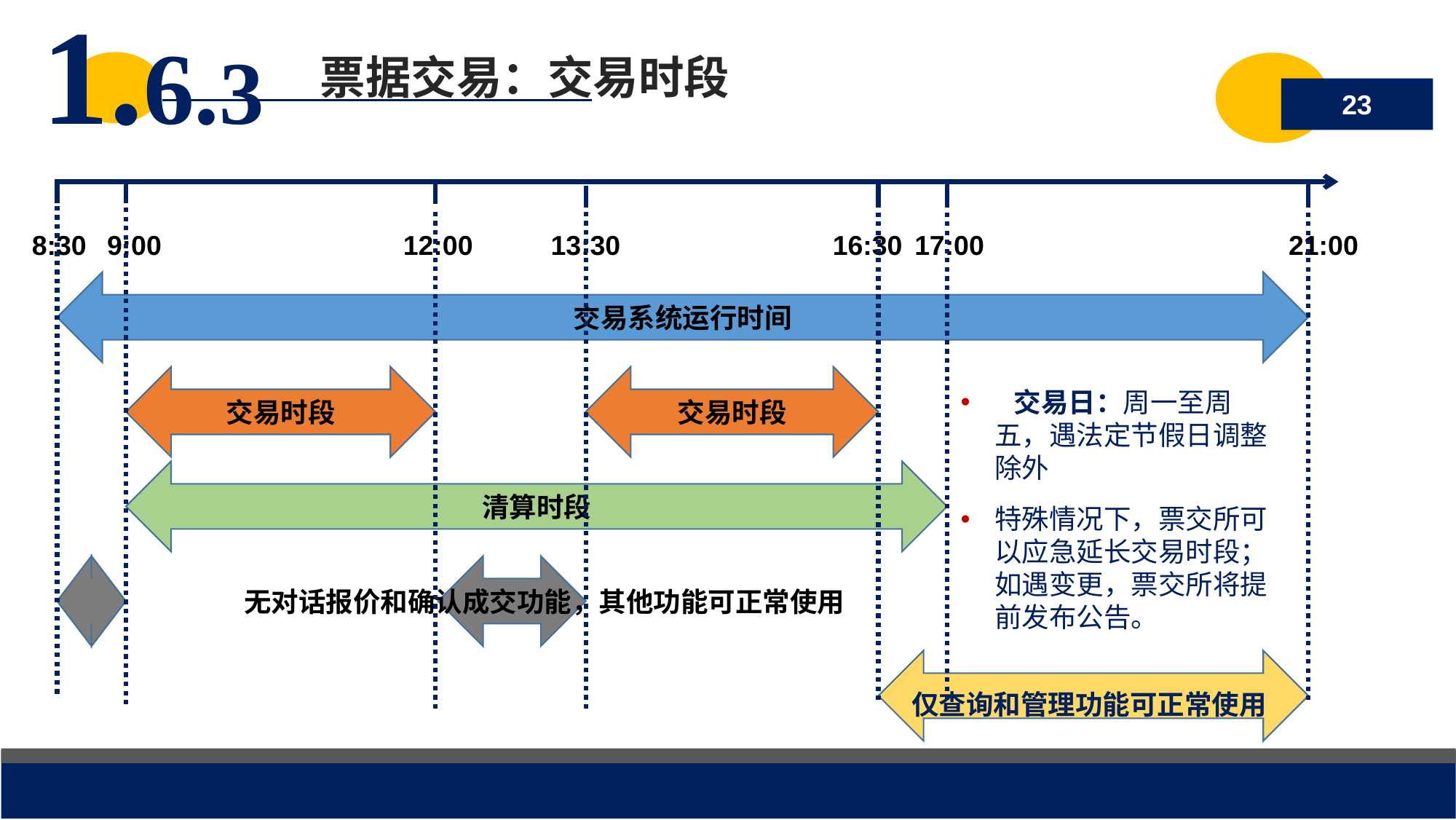

1.6.3
  票据交易：交易时段

23

8:30
9:00
12:00
13:30
16:30
17:00
21:00
交易系统运行时间
交易时段
交易时段
  交易日：周一至周五，遇法定节假日调整除外
特殊情况下，票交所可以应急延长交易时段；如遇变更，票交所将提前发布公告。
清算时段

无对话报价和确认成交功能，其他功能可正常使用

仅查询和管理功能可正常使用

2018/7/19